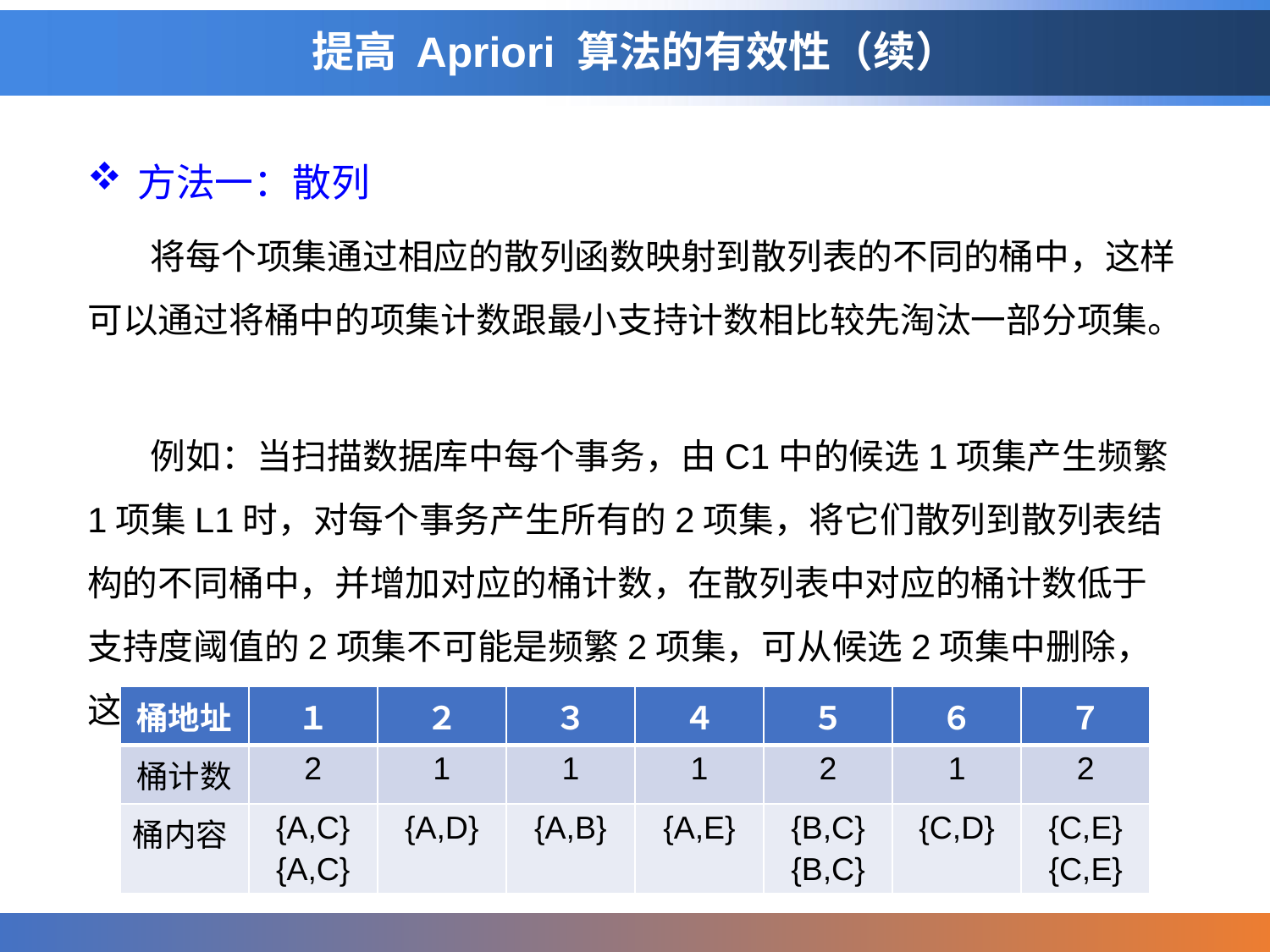

# 提高 Apriori 算法的有效性（续）
方法一：散列
       将每个项集通过相应的散列函数映射到散列表的不同的桶中，这样可以通过将桶中的项集计数跟最小支持计数相比较先淘汰一部分项集。
       例如：当扫描数据库中每个事务，由C1中的候选1项集产生频繁1项集L1时，对每个事务产生所有的2项集，将它们散列到散列表结构的不同桶中，并增加对应的桶计数，在散列表中对应的桶计数低于支持度阈值的2项集不可能是频繁2项集，可从候选2项集中删除，这样就可大大压缩了要考虑的2项集。

| 桶地址 | １ | ２ | ３ | ４ | ５ | ６ | ７ |
| --- | --- | --- | --- | --- | --- | --- | --- |
| 桶计数 | 2 | 1 | 1 | 1 | 2 | 1 | 2 |
| 桶内容 | {A,C} {A,C} | {A,D} | {A,B} | {A,E} | {B,C} {B,C} | {C,D} | {C,E} {C,E} |